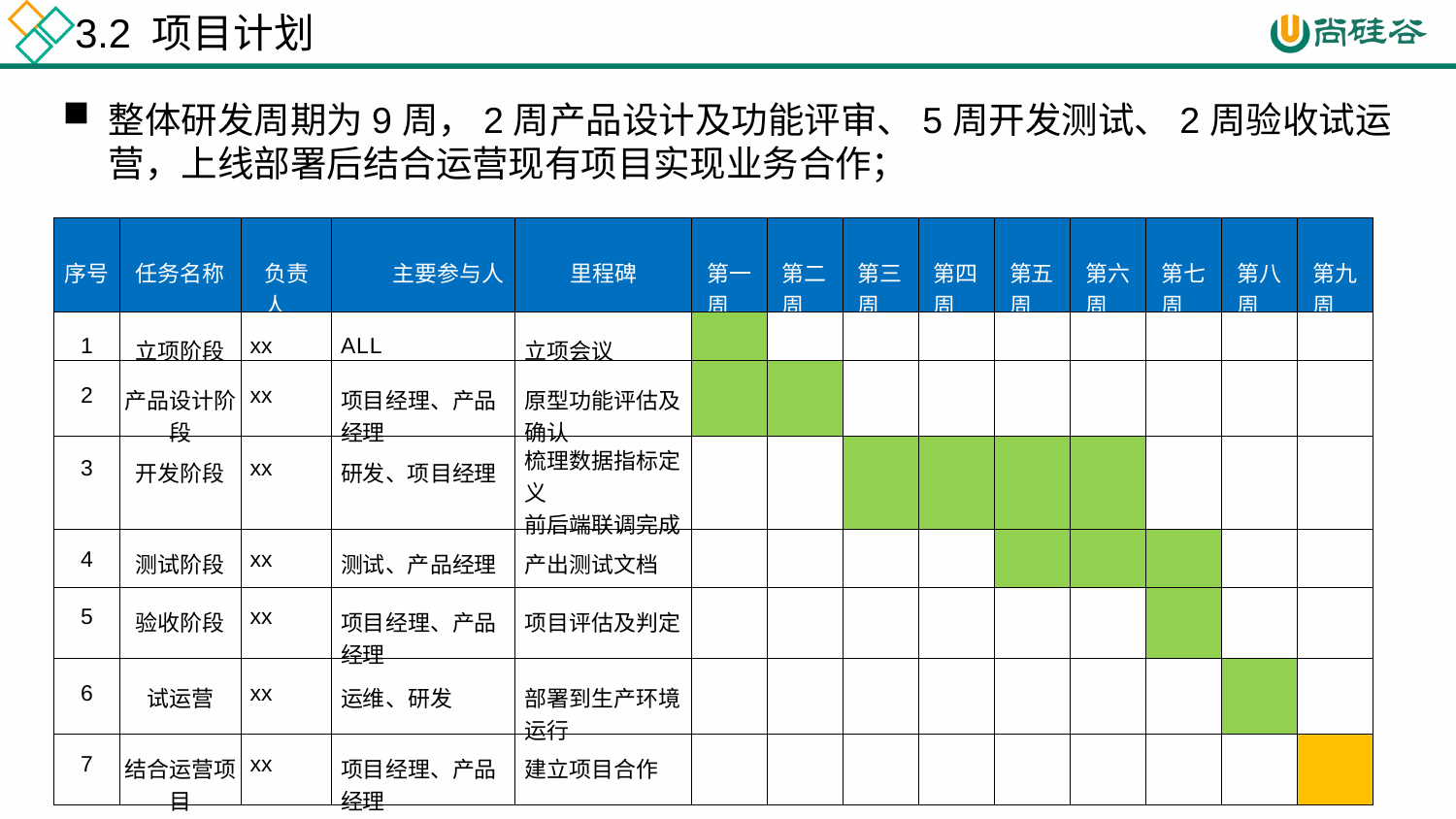

3.2 项目计划
整体研发周期为9周，2周产品设计及功能评审、5周开发测试、2周验收试运营，上线部署后结合运营现有项目实现业务合作；
| 序号 | 任务名称 | 负责人 | 主要参与人 | 里程碑 | 第一周 | 第二周 | 第三周 | 第四周 | 第五周 | 第六周 | 第七周 | 第八周 | 第九周 |
| --- | --- | --- | --- | --- | --- | --- | --- | --- | --- | --- | --- | --- | --- |
| 1 | 立项阶段 | xx | ALL | 立项会议 |  |  |  |  |  |  |  |  |  |
| 2 | 产品设计阶段 | xx | 项目经理、产品经理 | 原型功能评估及确认 |  |  |  |  |  |  |  |  |  |
| 3 | 开发阶段 | xx | 研发、项目经理 | 梳理数据指标定义 前后端联调完成 |  |  |  |  |  |  |  |  |  |
| 4 | 测试阶段 | xx | 测试、产品经理 | 产出测试文档 |  |  |  |  |  |  |  |  |  |
| 5 | 验收阶段 | xx | 项目经理、产品经理 | 项目评估及判定 |  |  |  |  |  |  |  |  |  |
| 6 | 试运营 | xx | 运维、研发 | 部署到生产环境运行 |  |  |  |  |  |  |  |  |  |
| 7 | 结合运营项目 | xx | 项目经理、产品经理 | 建立项目合作 |  |  |  |  |  |  |  |  |  |